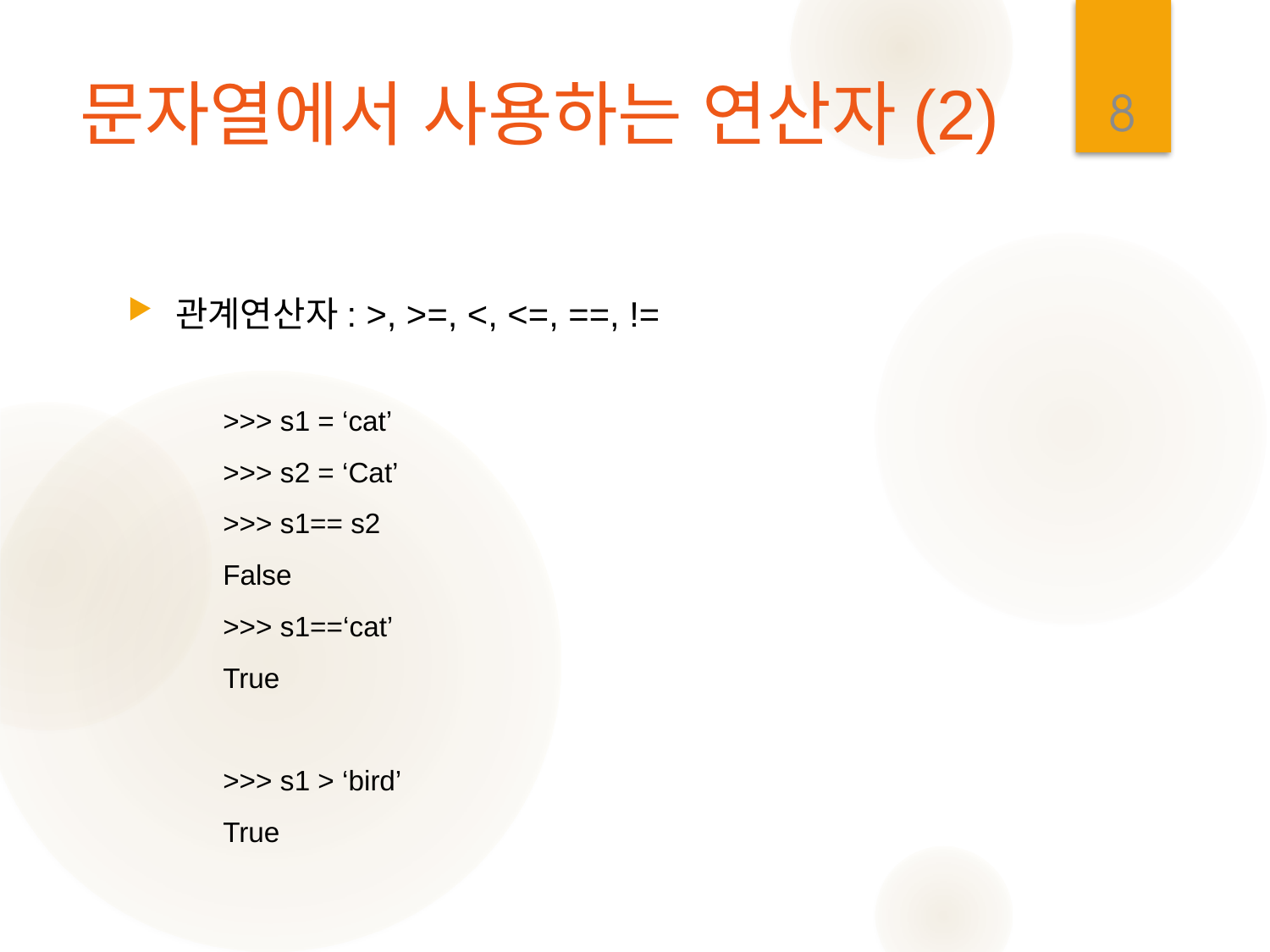

8
# 문자열에서 사용하는 연산자(2)

관계연산자: >, >=, <, <=, ==, !=

>>> s1 = ‘cat’
>>> s2 = ‘Cat’
>>> s1== s2
False
>>> s1==‘cat’
True

>>> s1 > ‘bird’
True